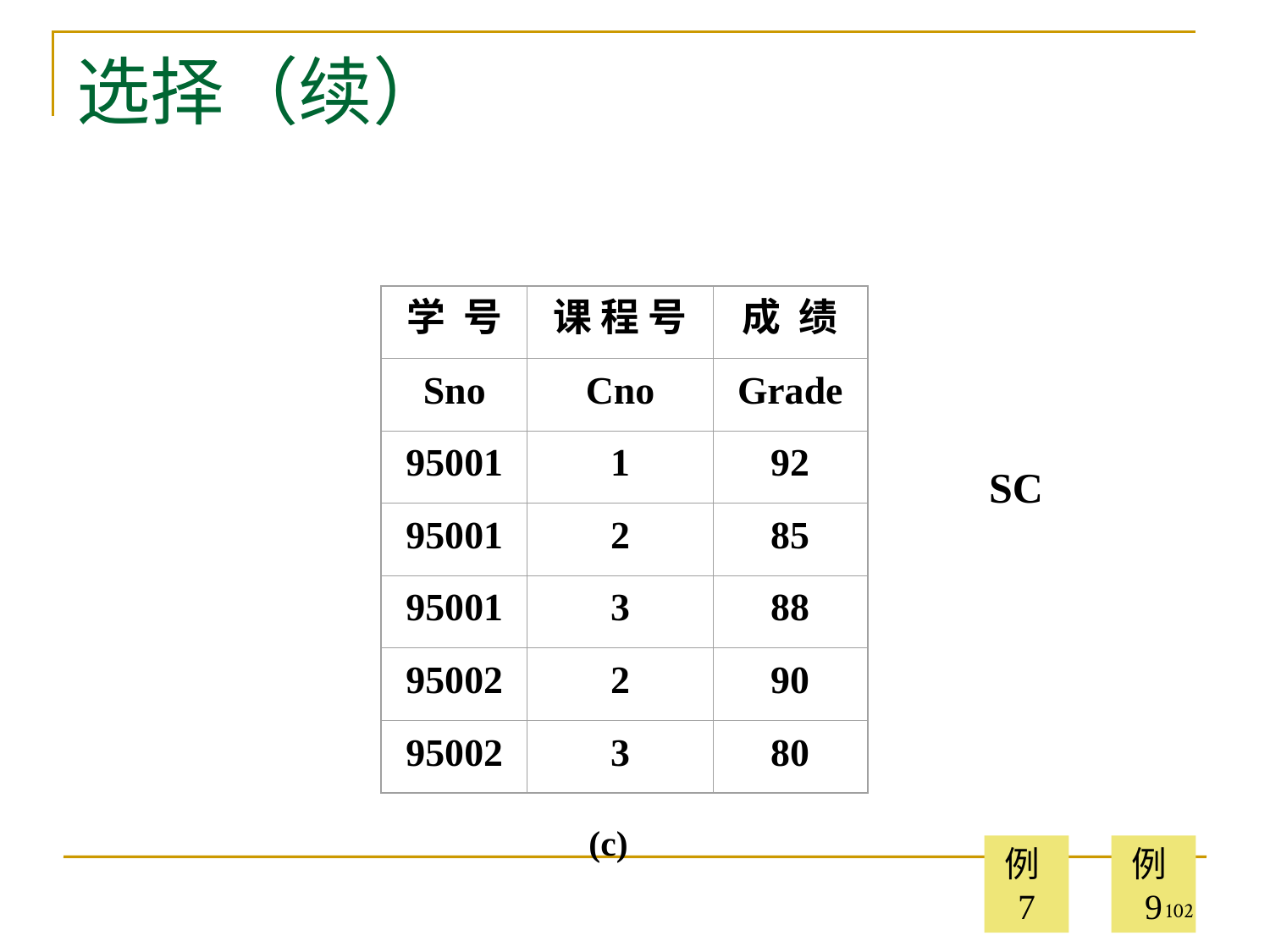

# 选择（续）

学  号

课 程 号

成  绩

Sno

Cno

Grade

95001

1

92

95001

2

85

95001

3

88

95002

2

90

95002

3

80

SC

(c)

例7
例9
102